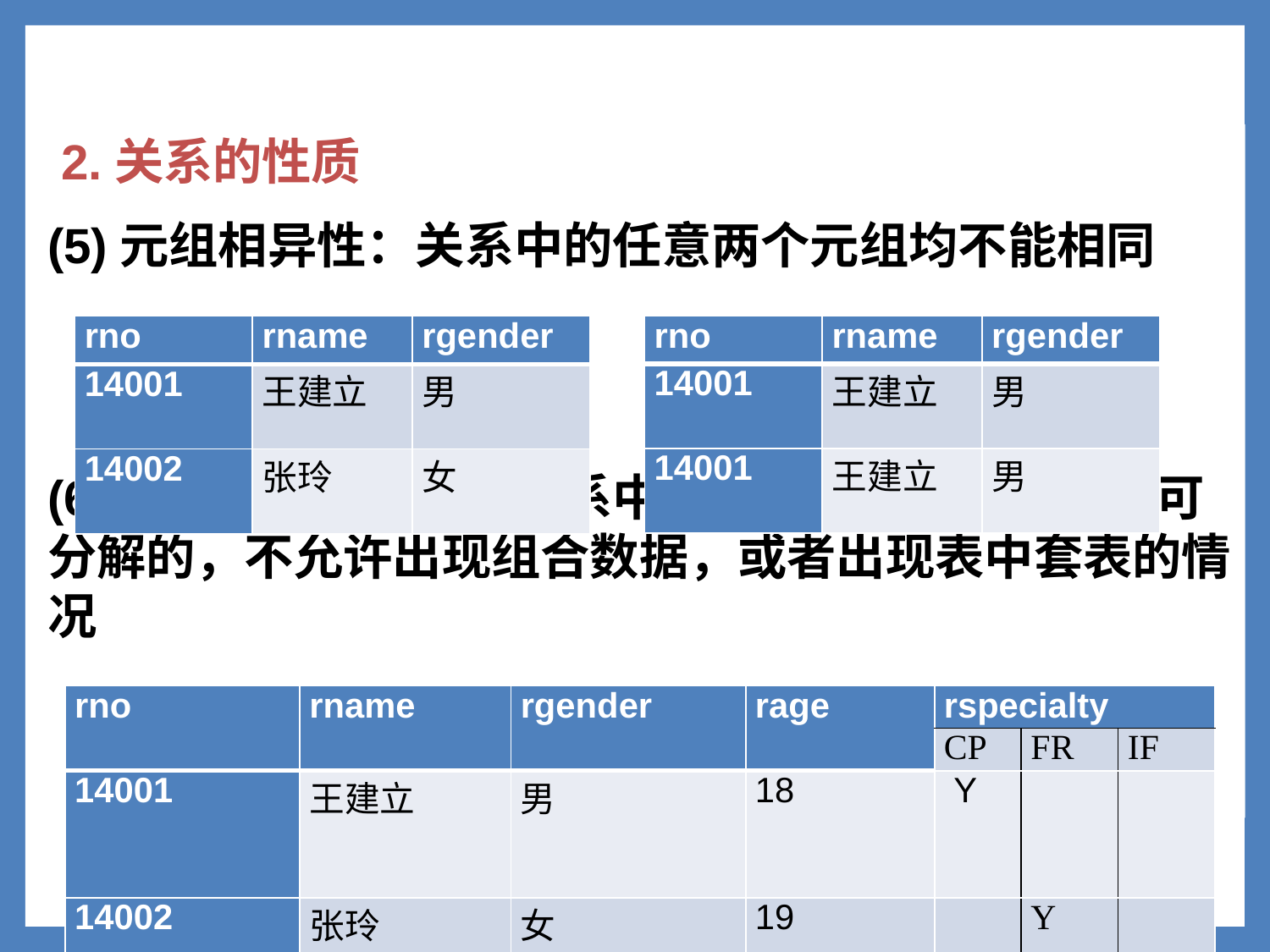

2.关系的性质
(5)元组相异性：关系中的任意两个元组均不能相同

(6)属性值的原子性：关系中的每一个属性值都是不可分解的，不允许出现组合数据，或者出现表中套表的情况

1

| rno | rname | rgender |
| --- | --- | --- |
| 14001 | 王建立 | 男 |
| 14002 | 张玲 | 女 |
| rno | rname | rgender |
| --- | --- | --- |
| 14001 | 王建立 | 男 |
| 14001 | 王建立 | 男 |
| rno | rname | rgender | rage | rspecialty |  |  |
| --- | --- | --- | --- | --- | --- | --- |
|  |  |  |  | CP | FR | IF |
| 14001 | 王建立 | 男 | 18 | Y |  |  |
| 14002 | 张玲 | 女 | 19 |  | Y |  |